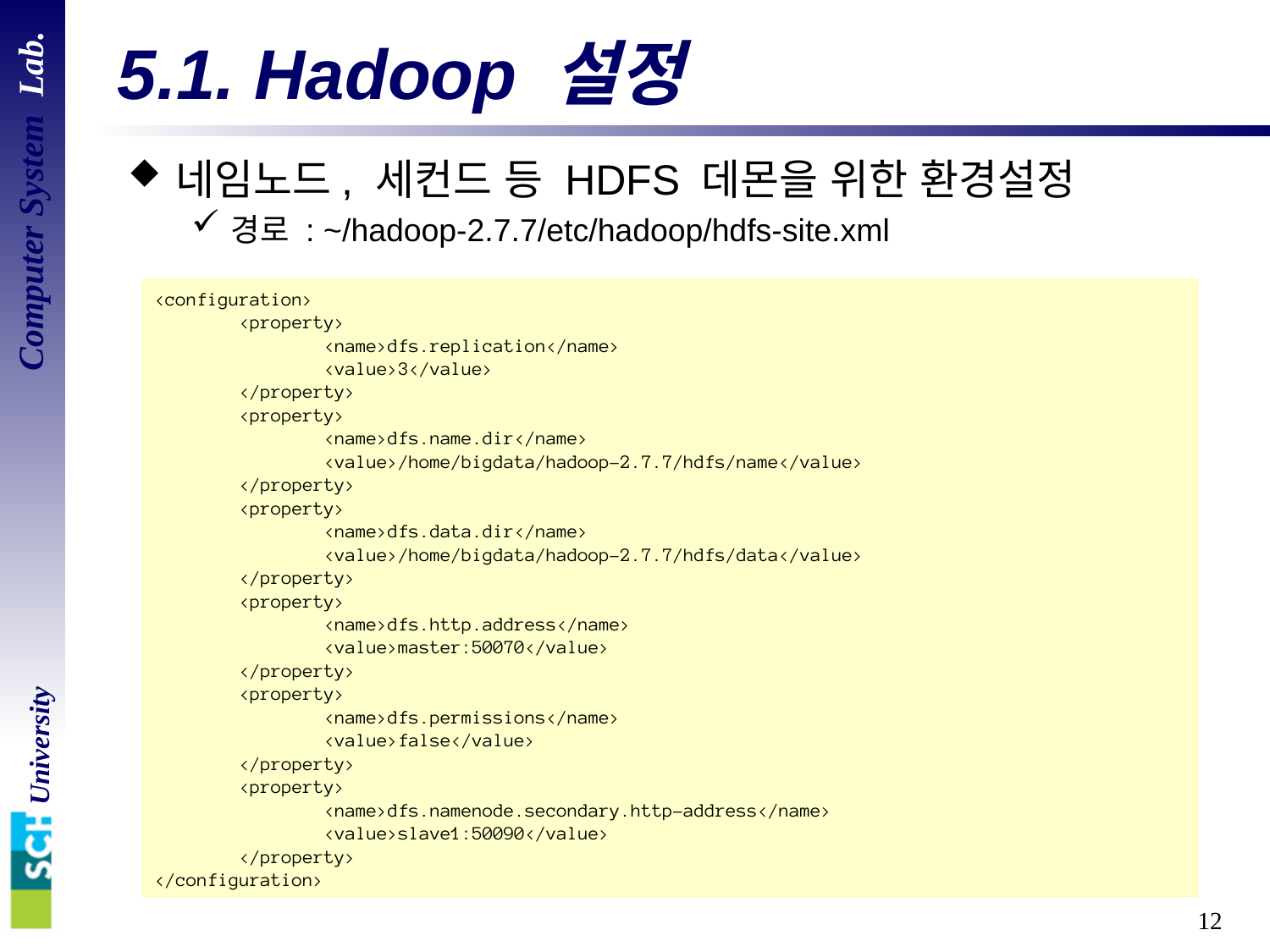

# 5.1. Hadoop 설정
네임노드, 세컨드 등 HDFS 데몬을 위한 환경설정
경로 : ~/hadoop-2.7.7/etc/hadoop/hdfs-site.xml

<configuration>
        <property>
                <name>dfs.replication</name>
                <value>3</value>
        </property>
        <property>
                <name>dfs.name.dir</name>
                <value>/home/bigdata/hadoop-2.7.7/hdfs/name</value>
        </property>
        <property>
                <name>dfs.data.dir</name>
                <value>/home/bigdata/hadoop-2.7.7/hdfs/data</value>
        </property>
        <property>
                <name>dfs.http.address</name>
                <value>master:50070</value>
        </property>
        <property>
                <name>dfs.permissions</name>
                <value>false</value>
        </property>
        <property>
                <name>dfs.namenode.secondary.http-address</name>
                <value>slave1:50090</value>
        </property>
</configuration>